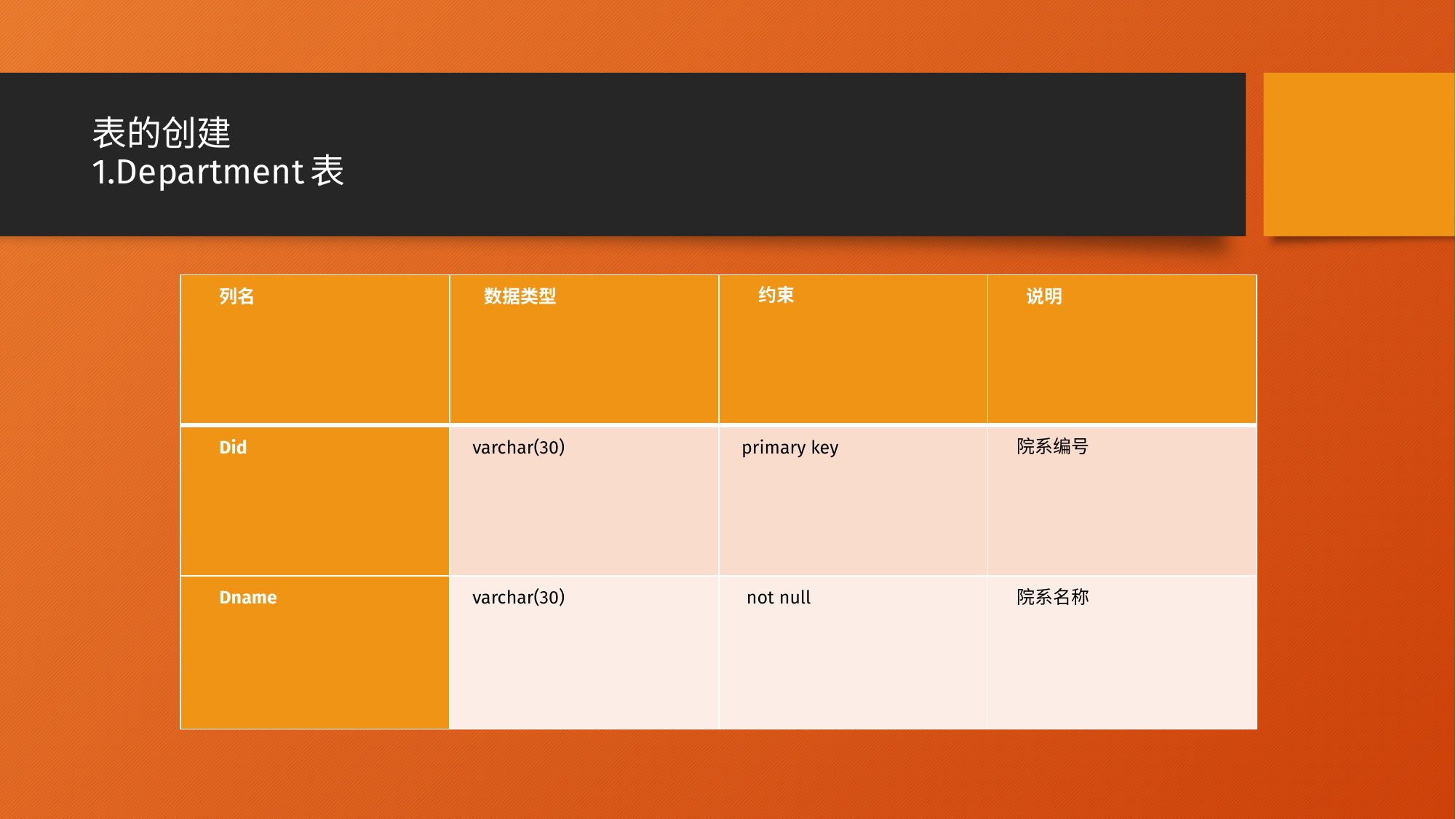

# 表的创建 1.Department表
| 列名 | 数据类型 | 约束 | 说明 |
| --- | --- | --- | --- |
| Did | varchar(30) | primary key | 院系编号 |
| Dname | varchar(30) | not null | 院系名称 |